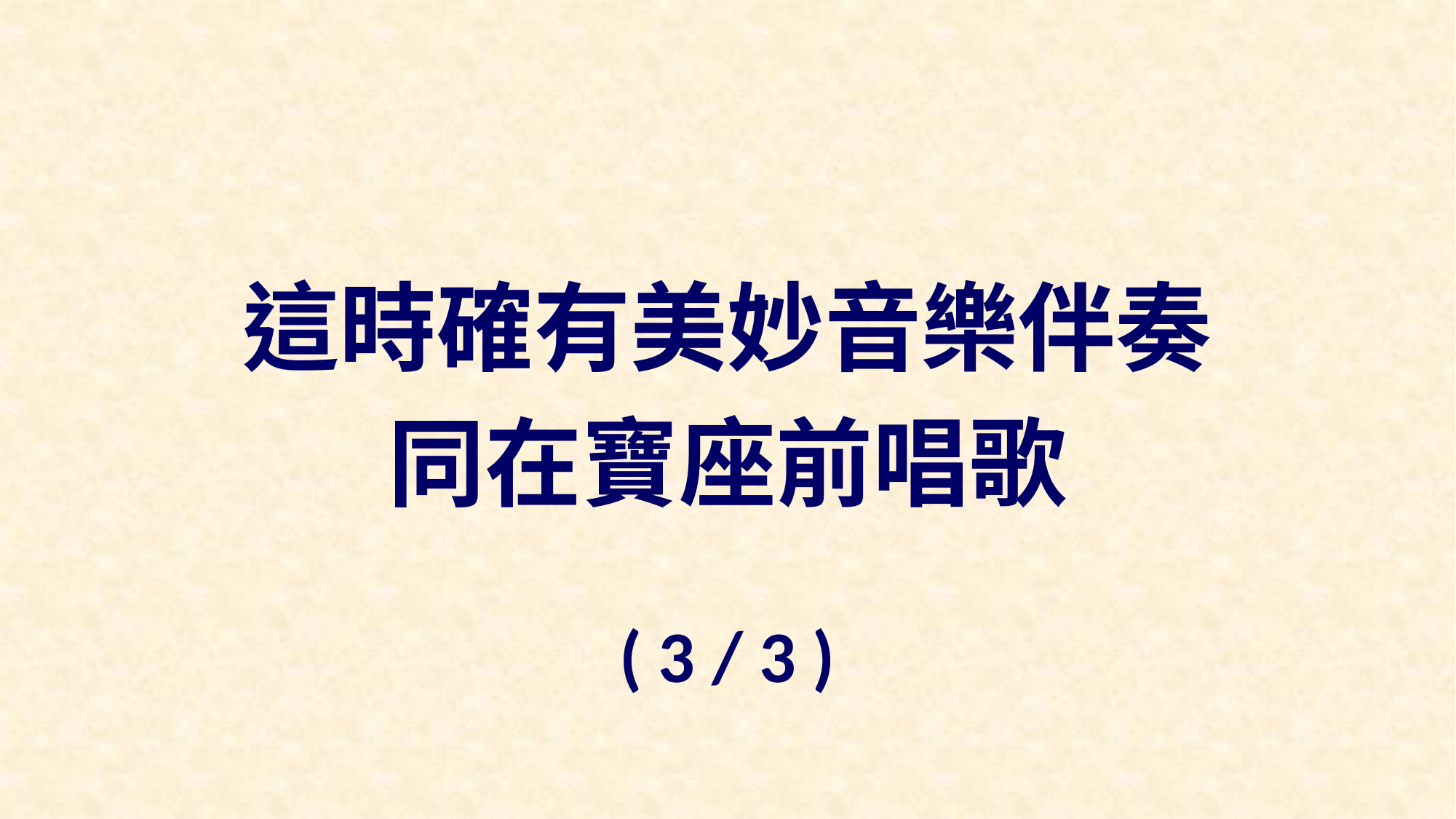

這時確有美妙音樂伴奏
同在寶座前唱歌
( 3 / 3 )